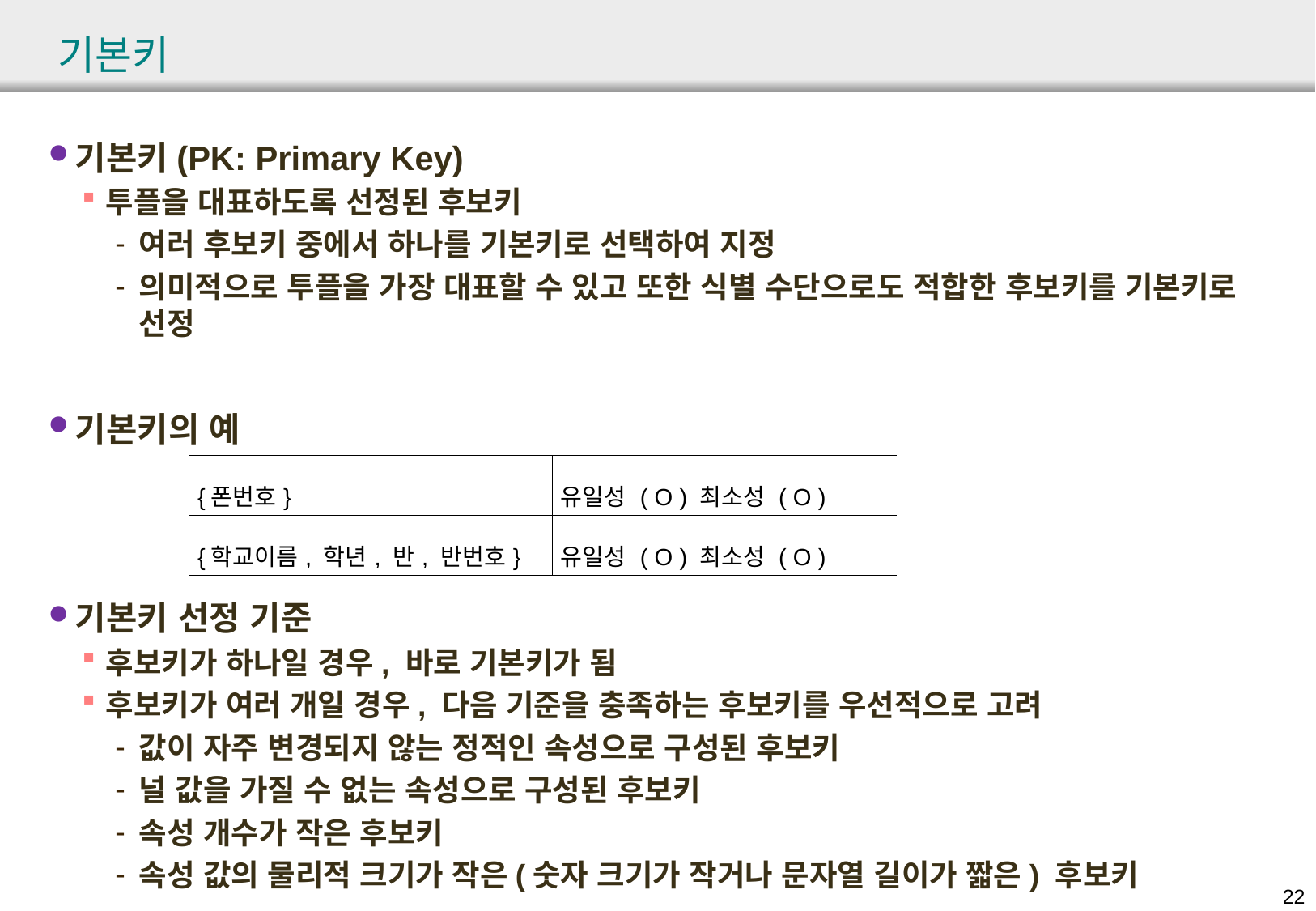

# 기본키
기본키(PK: Primary Key)
투플을 대표하도록 선정된 후보키
여러 후보키 중에서 하나를 기본키로 선택하여 지정
의미적으로 투플을 가장 대표할 수 있고 또한 식별 수단으로도 적합한 후보키를 기본키로 선정

기본키의 예

기본키 선정 기준
후보키가 하나일 경우, 바로 기본키가 됨
후보키가 여러 개일 경우, 다음 기준을 충족하는 후보키를 우선적으로 고려
값이 자주 변경되지 않는 정적인 속성으로 구성된 후보키
널 값을 가질 수 없는 속성으로 구성된 후보키
속성 개수가 작은 후보키
속성 값의 물리적 크기가 작은(숫자 크기가 작거나 문자열 길이가 짧은) 후보키

| {폰번호} | 유일성 ( O ) 최소성 ( O ) |
| --- | --- |
| {학교이름, 학년, 반, 반번호} | 유일성 ( O ) 최소성 ( O ) |